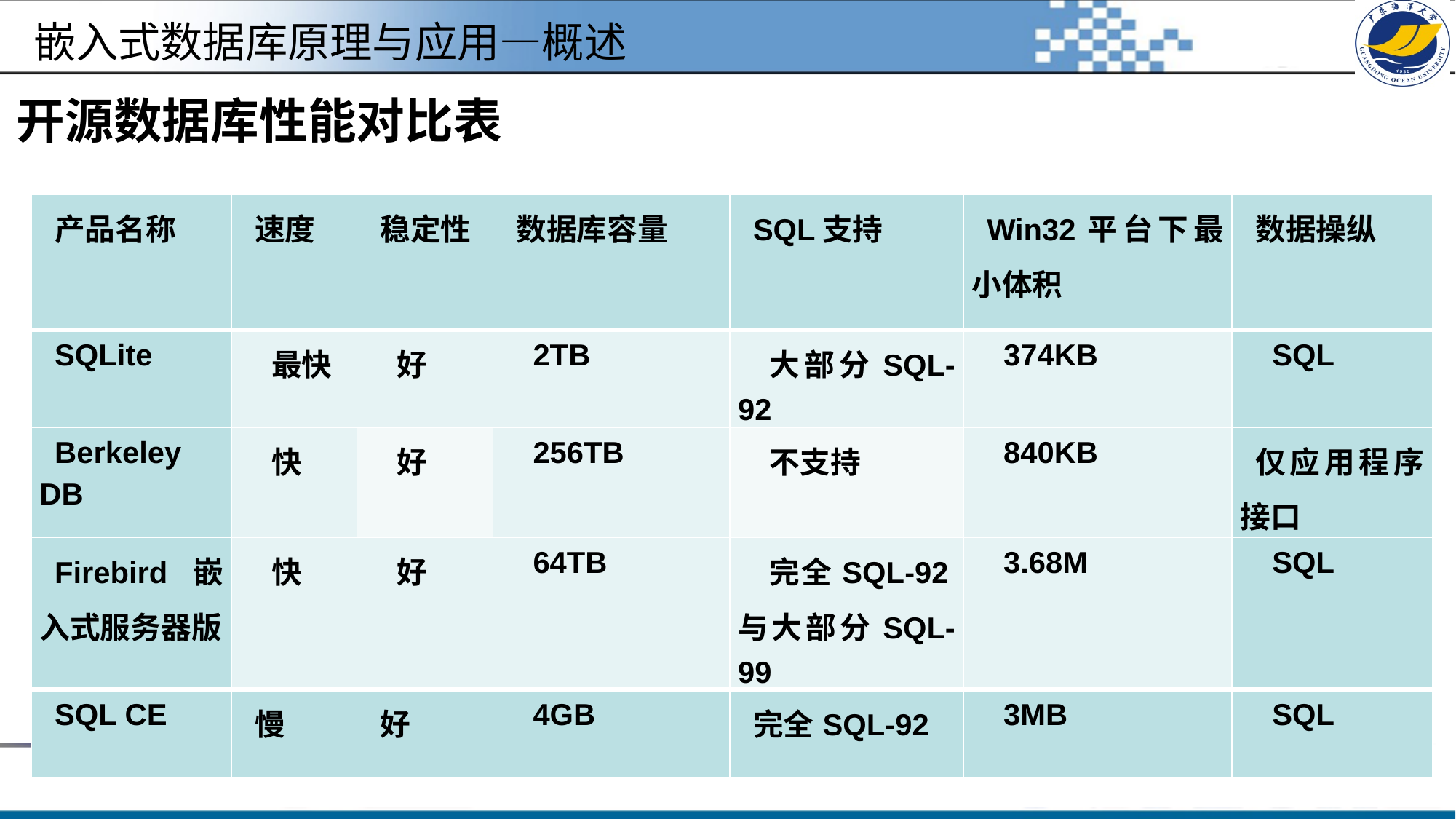

嵌入式数据库原理与应用—概述
# 开源数据库性能对比表
| 产品名称 | 速度 | 稳定性 | 数据库容量 | SQL支持 | Win32平台下最小体积 | 数据操纵 |
| --- | --- | --- | --- | --- | --- | --- |
| SQLite | 最快 | 好 | 2TB | 大部分SQL-92 | 374KB | SQL |
| Berkeley DB | 快 | 好 | 256TB | 不支持 | 840KB | 仅应用程序接口 |
| Firebird嵌入式服务器版 | 快 | 好 | 64TB | 完全SQL-92与大部分SQL-99 | 3.68M | SQL |
| SQL CE | 慢 | 好 | 4GB | 完全SQL-92 | 3MB | SQL |